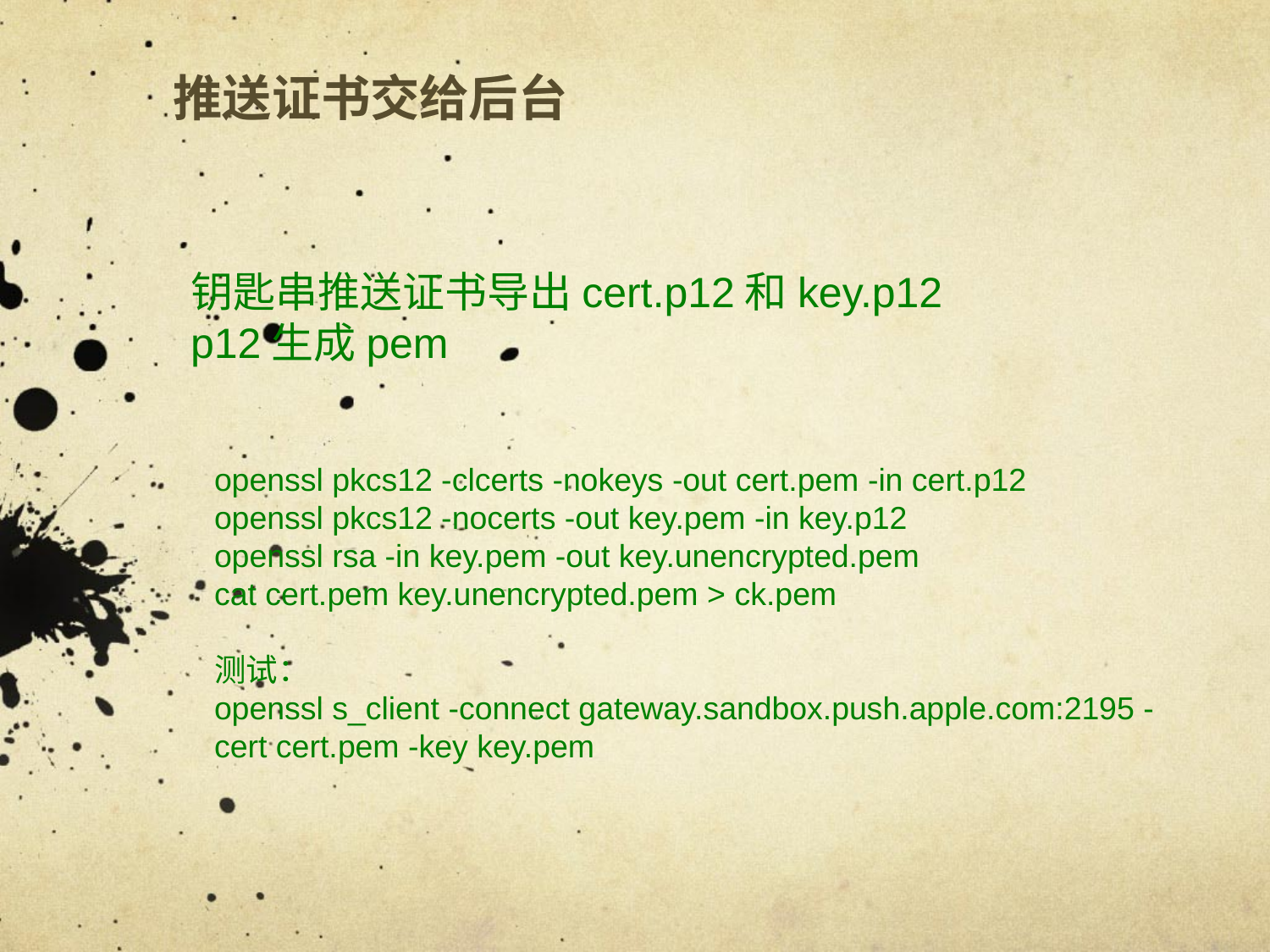

推送证书交给后台

钥匙串推送证书导出cert.p12和key.p12
p12生成pem
openssl pkcs12 -clcerts -nokeys -out cert.pem -in cert.p12
openssl pkcs12 -nocerts -out key.pem -in key.p12
openssl rsa -in key.pem -out key.unencrypted.pem
cat cert.pem key.unencrypted.pem > ck.pem

测试：
openssl s_client -connect gateway.sandbox.push.apple.com:2195 -cert cert.pem -key key.pem